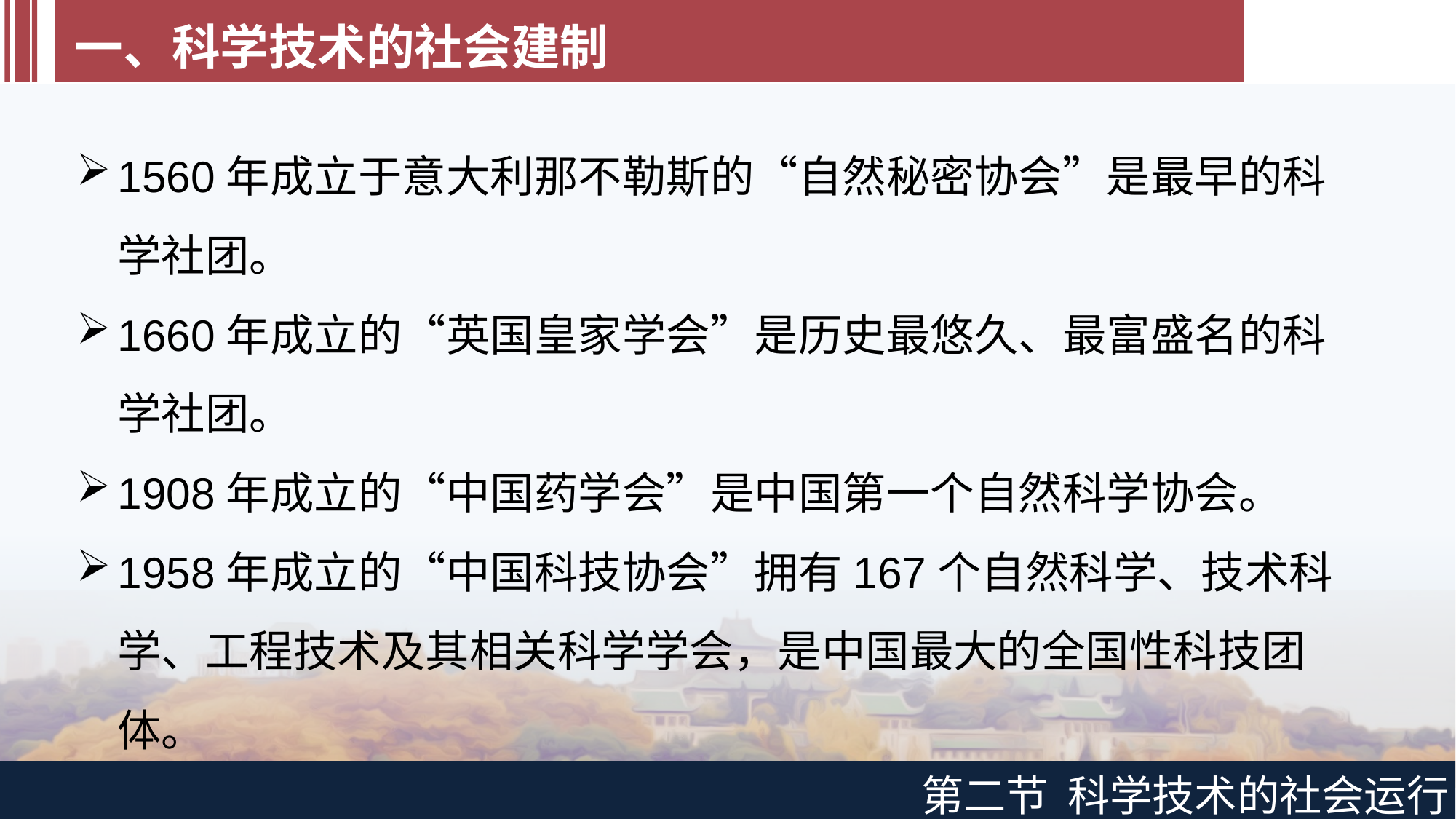

一、科学技术的社会建制
1560年成立于意大利那不勒斯的“自然秘密协会”是最早的科学社团。
1660年成立的“英国皇家学会”是历史最悠久、最富盛名的科学社团。
1908年成立的“中国药学会”是中国第一个自然科学协会。
1958年成立的“中国科技协会”拥有167个自然科学、技术科学、工程技术及其相关科学学会，是中国最大的全国性科技团体。
第二节  科学技术的社会运行